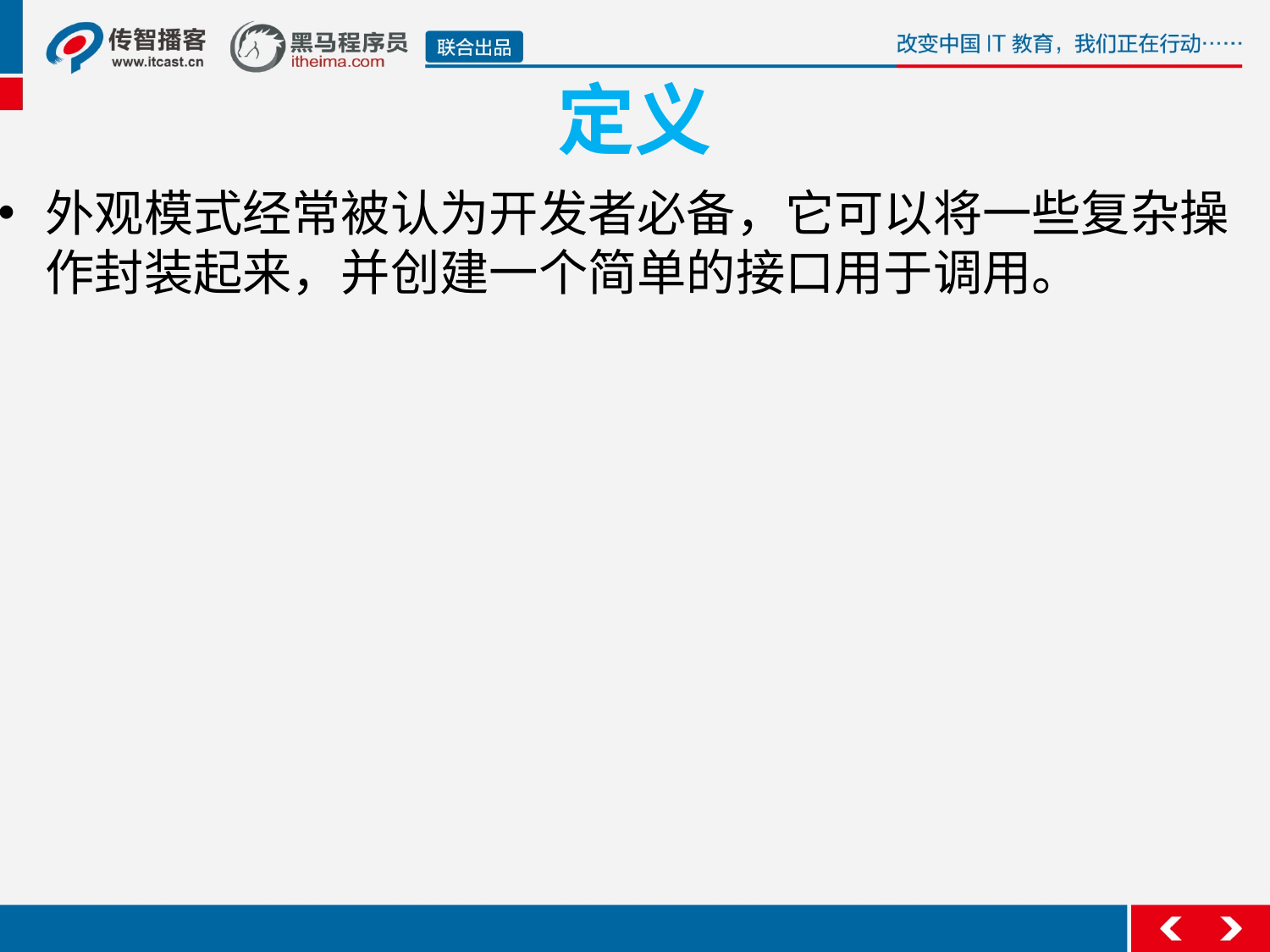

# 定义
外观模式经常被认为开发者必备，它可以将一些复杂操作封装起来，并创建一个简单的接口用于调用。